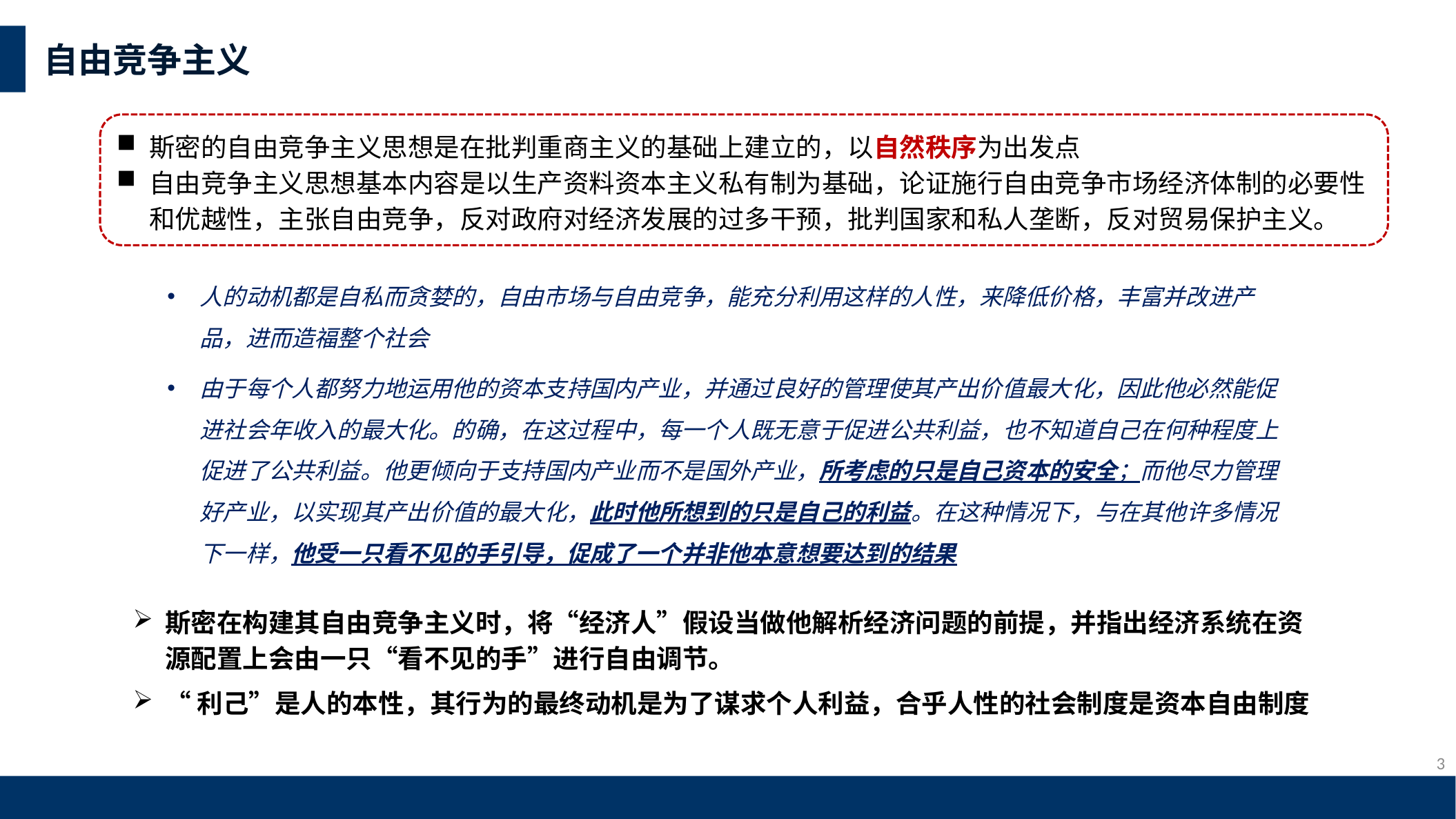

自由竞争主义
斯密的自由竞争主义思想是在批判重商主义的基础上建立的，以自然秩序为出发点
自由竞争主义思想基本内容是以生产资料资本主义私有制为基础，论证施行自由竞争市场经济体制的必要性和优越性，主张自由竞争，反对政府对经济发展的过多干预，批判国家和私人垄断，反对贸易保护主义。
人的动机都是自私而贪婪的，自由市场与自由竞争，能充分利用这样的人性，来降低价格，丰富并改进产品，进而造福整个社会
由于每个人都努力地运用他的资本支持国内产业，并通过良好的管理使其产出价值最大化，因此他必然能促进社会年收入的最大化。的确，在这过程中，每一个人既无意于促进公共利益，也不知道自己在何种程度上促进了公共利益。他更倾向于支持国内产业而不是国外产业，所考虑的只是自己资本的安全；而他尽力管理好产业，以实现其产出价值的最大化，此时他所想到的只是自己的利益。在这种情况下，与在其他许多情况下一样，他受一只看不见的手引导，促成了一个并非他本意想要达到的结果

斯密在构建其自由竞争主义时，将“经济人”假设当做他解析经济问题的前提，并指出经济系统在资源配置上会由一只“看不见的手”进行自由调节。
“利己”是人的本性，其行为的最终动机是为了谋求个人利益，合乎人性的社会制度是资本自由制度
3